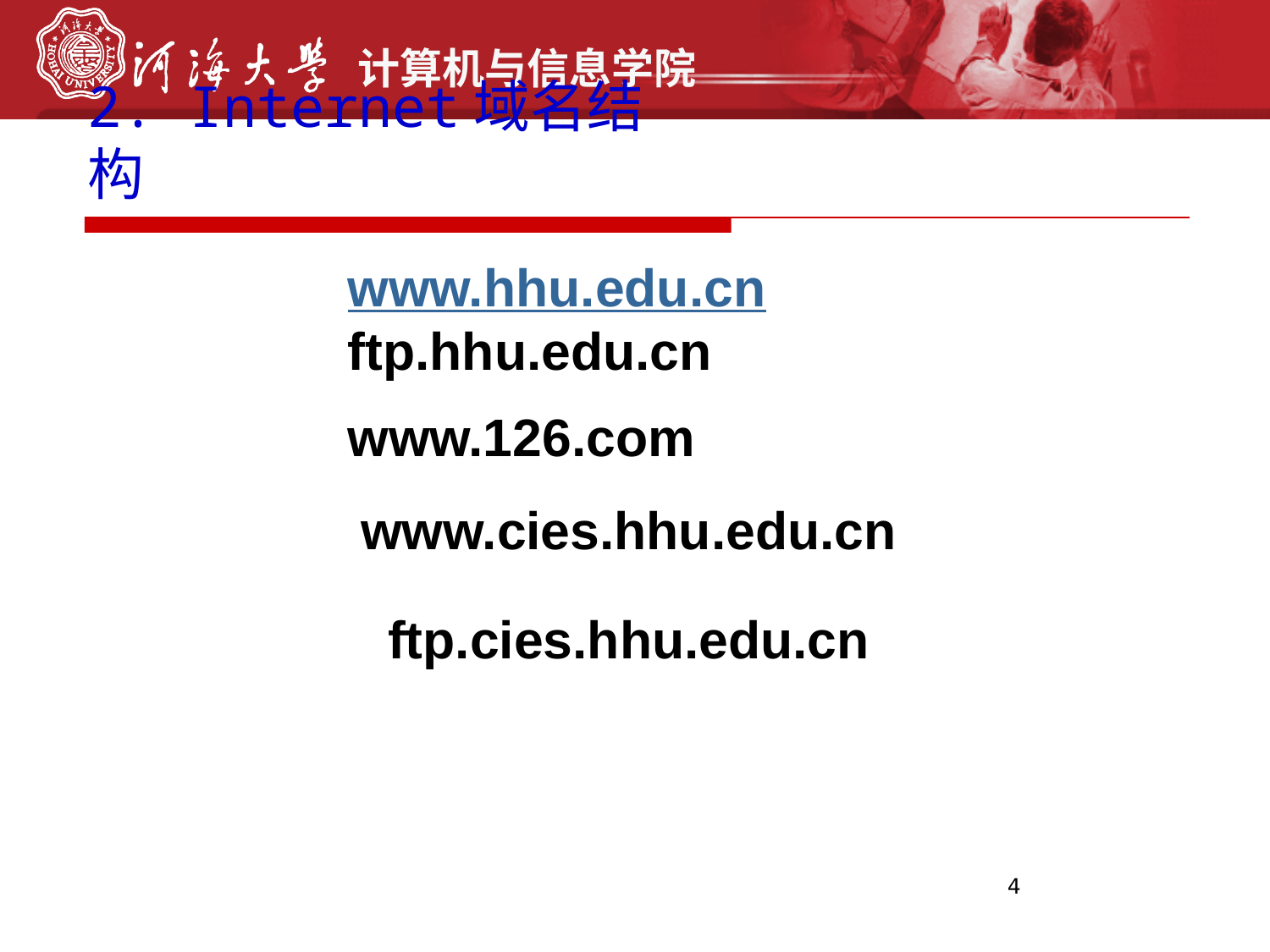

# 2. Internet域名结构
www.hhu.edu.cn
ftp.hhu.edu.cn
www.126.com
www.cies.hhu.edu.cn
ftp.cies.hhu.edu.cn
4